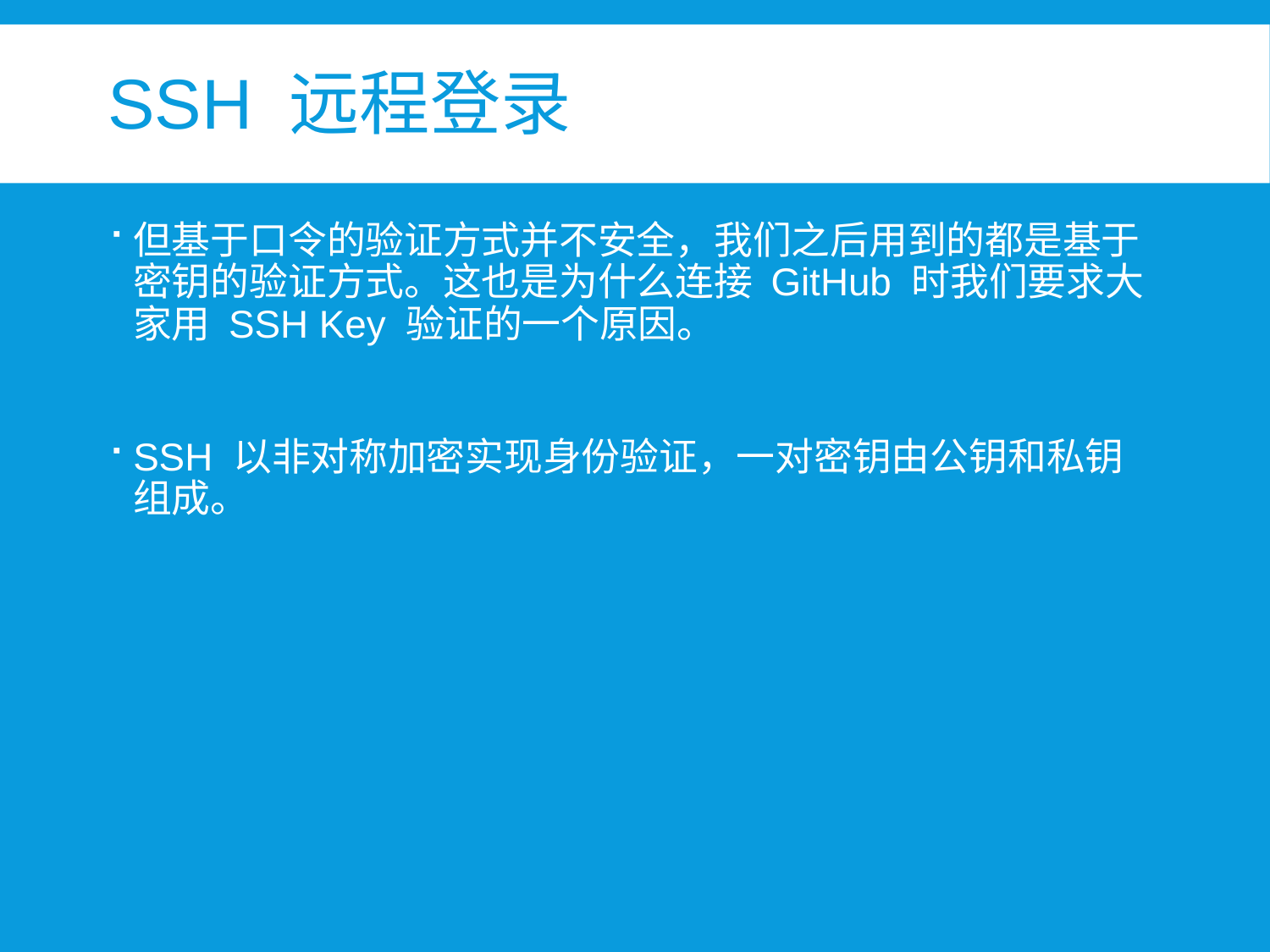

# SSH 远程登录
但基于口令的验证方式并不安全，我们之后用到的都是基于密钥的验证方式。这也是为什么连接 GitHub 时我们要求大家用 SSH Key 验证的一个原因。

SSH 以非对称加密实现身份验证，一对密钥由公钥和私钥组成。